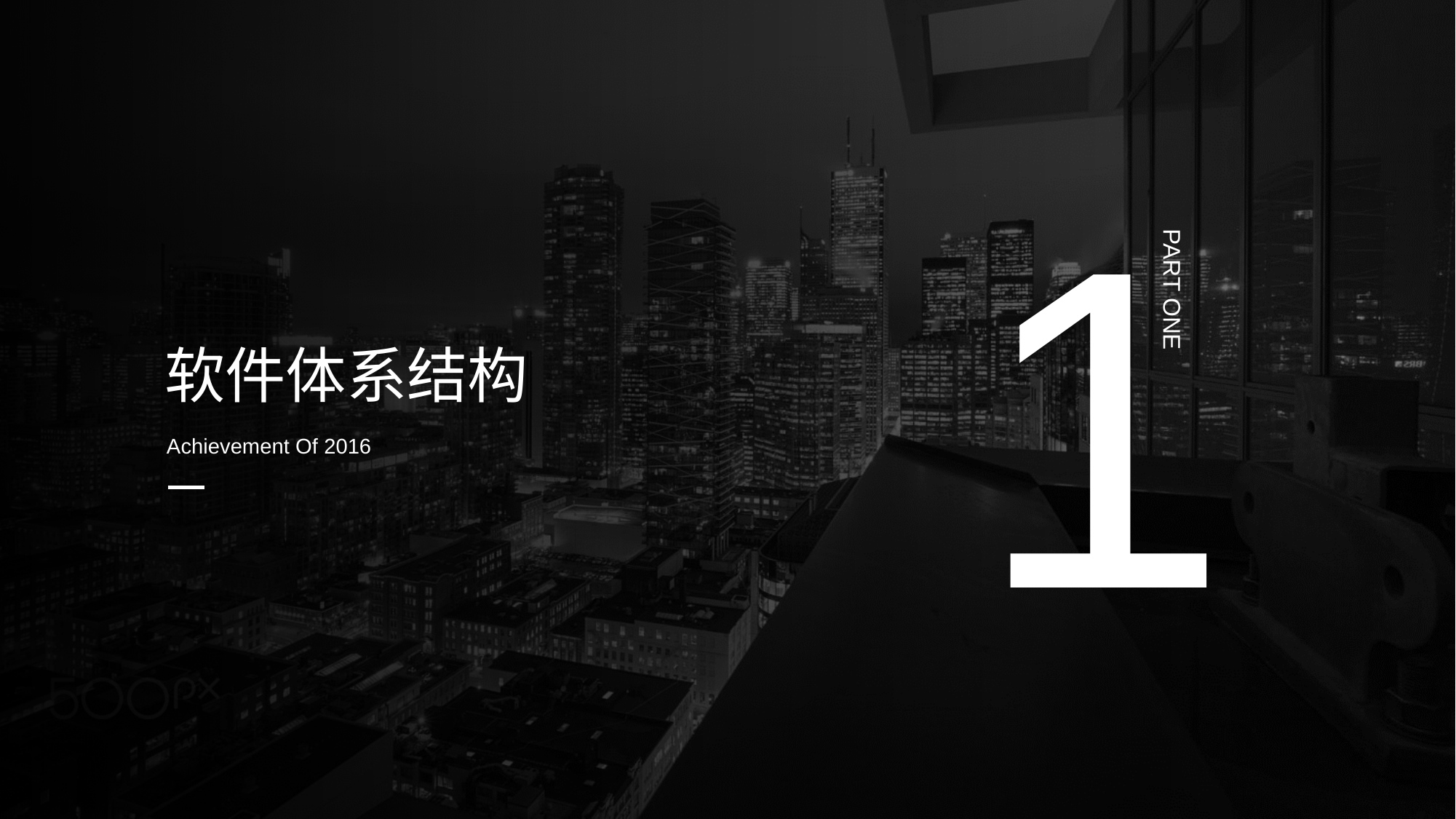

1
PART ONE
软件体系结构
Achievement Of 2016